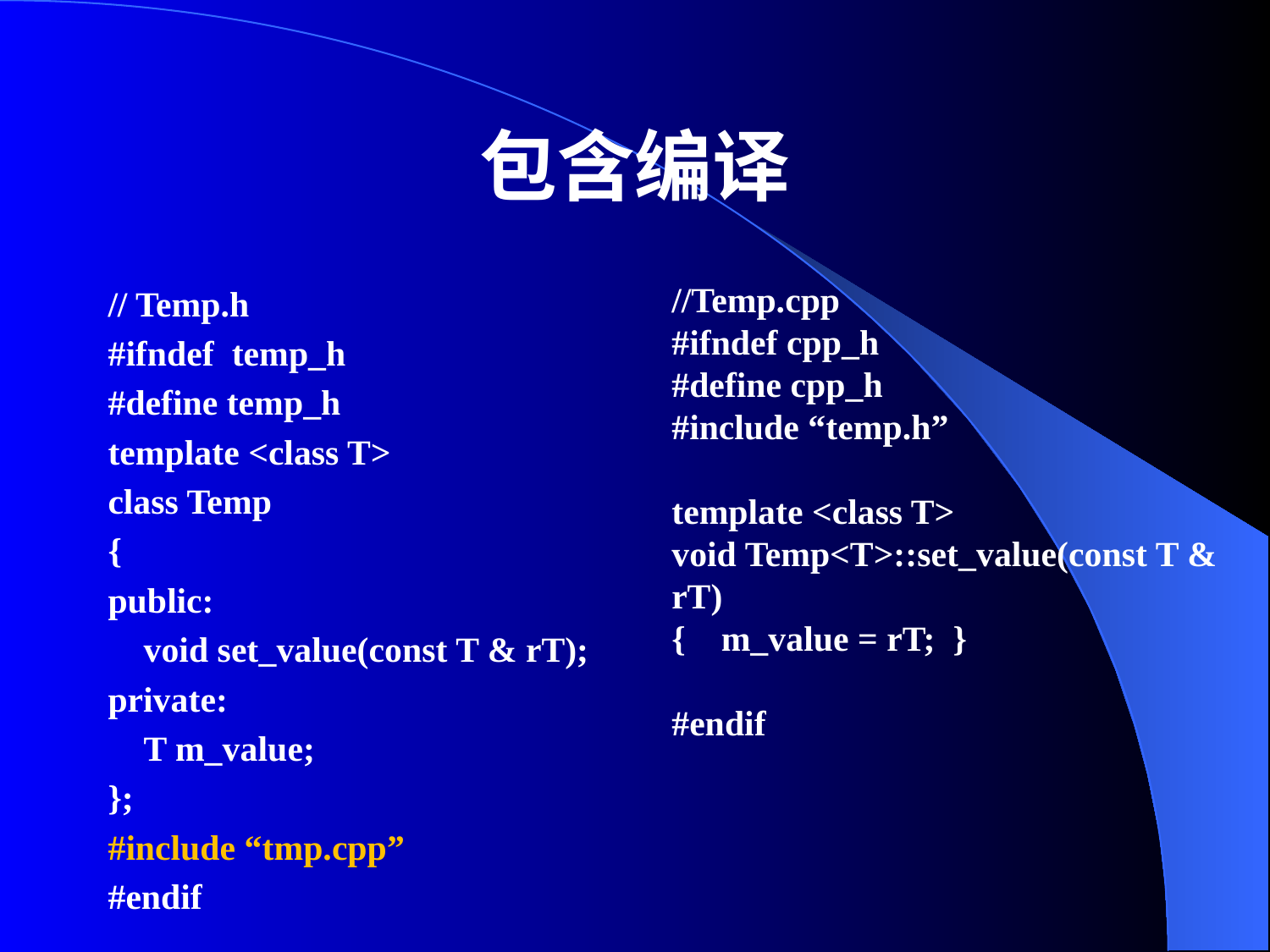

# 包含编译
//Temp.cpp
#ifndef cpp_h
#define cpp_h
#include “temp.h”

template <class T>
void Temp<T>::set_value(const T & rT)
{    m_value = rT;  }

#endif
// Temp.h
#ifndef  temp_h
#define temp_h
template <class T>
class Temp
{
public:
    void set_value(const T & rT);
private:
    T m_value;
};
#include “tmp.cpp”
#endif